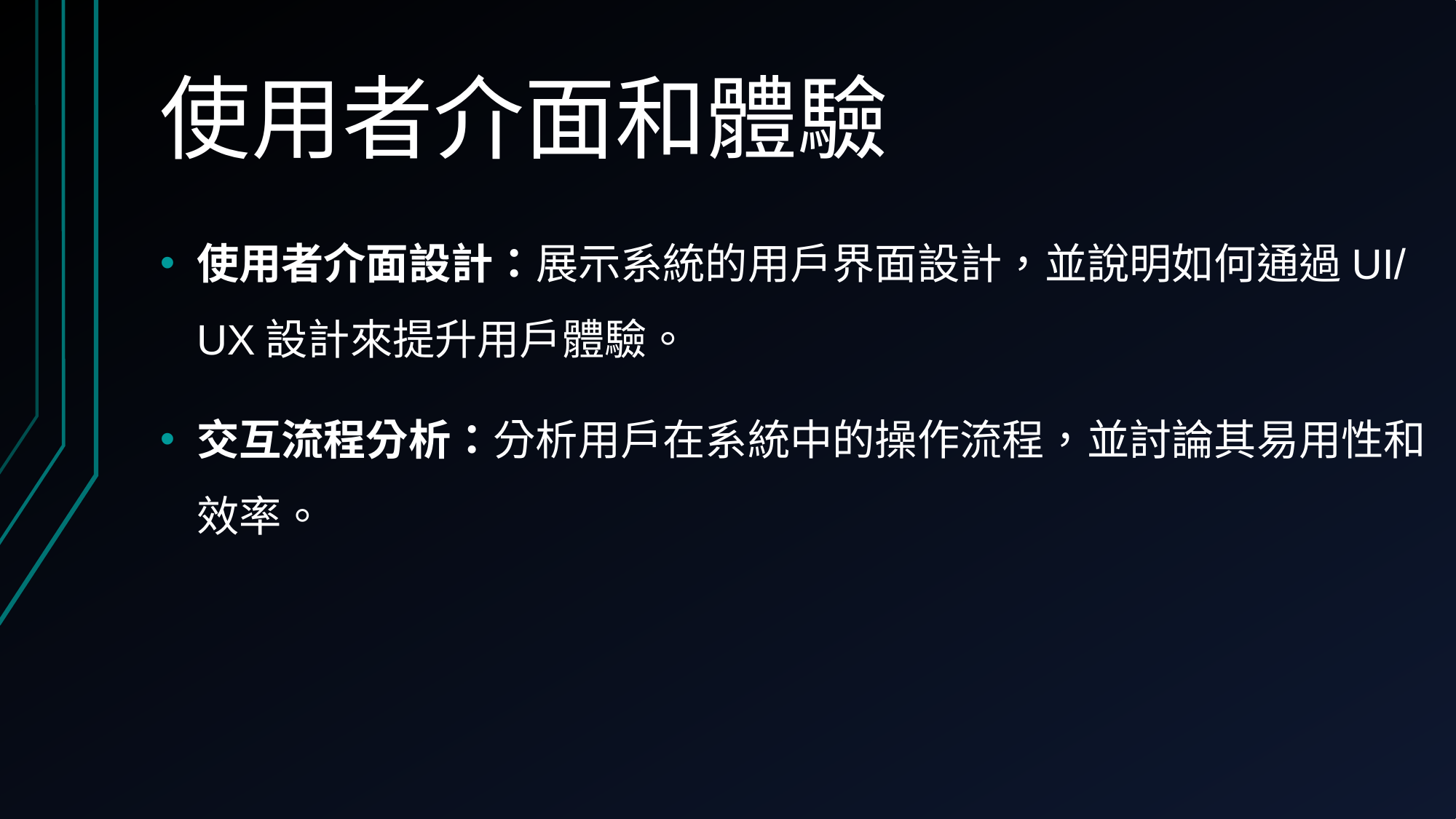

# 使用者介面和體驗
使用者介面設計：展示系統的用戶界面設計，並說明如何通過UI/UX設計來提升用戶體驗。
交互流程分析：分析用戶在系統中的操作流程，並討論其易用性和效率。